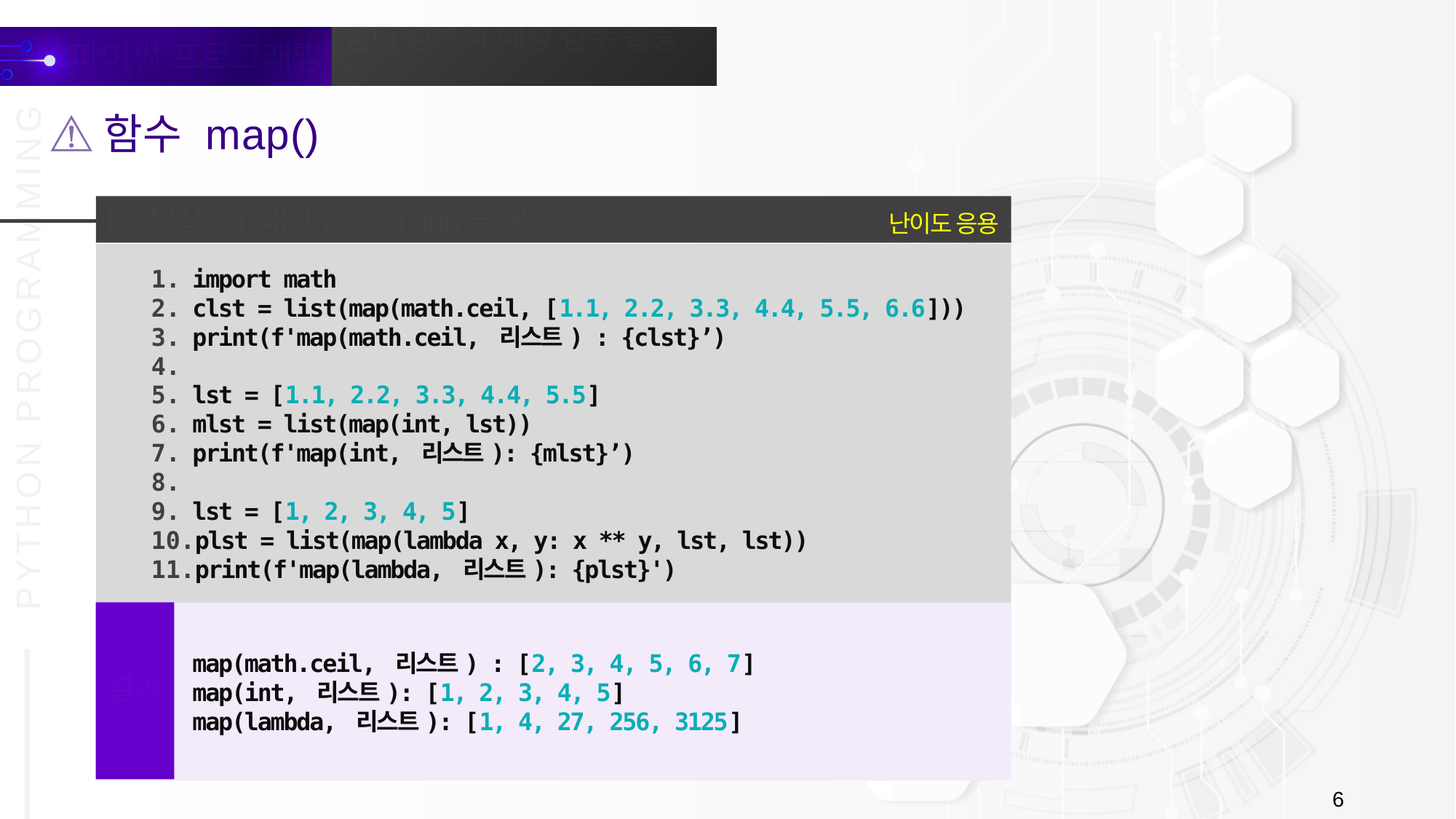

함수 map()

[코딩실습] 내장 함수 map()을 활용
난이도 응용
import math
clst = list(map(math.ceil, [1.1, 2.2, 3.3, 4.4, 5.5, 6.6]))
print(f'map(math.ceil, 리스트) : {clst}’)

lst = [1.1, 2.2, 3.3, 4.4, 5.5]
mlst = list(map(int, lst))
print(f'map(int, 리스트): {mlst}’)

lst = [1, 2, 3, 4, 5]
plst = list(map(lambda x, y: x ** y, lst, lst))
print(f'map(lambda, 리스트): {plst}')
map(math.ceil, 리스트) : [2, 3, 4, 5, 6, 7]
map(int, 리스트): [1, 2, 3, 4, 5]
map(lambda, 리스트): [1, 4, 27, 256, 3125]

결과
6